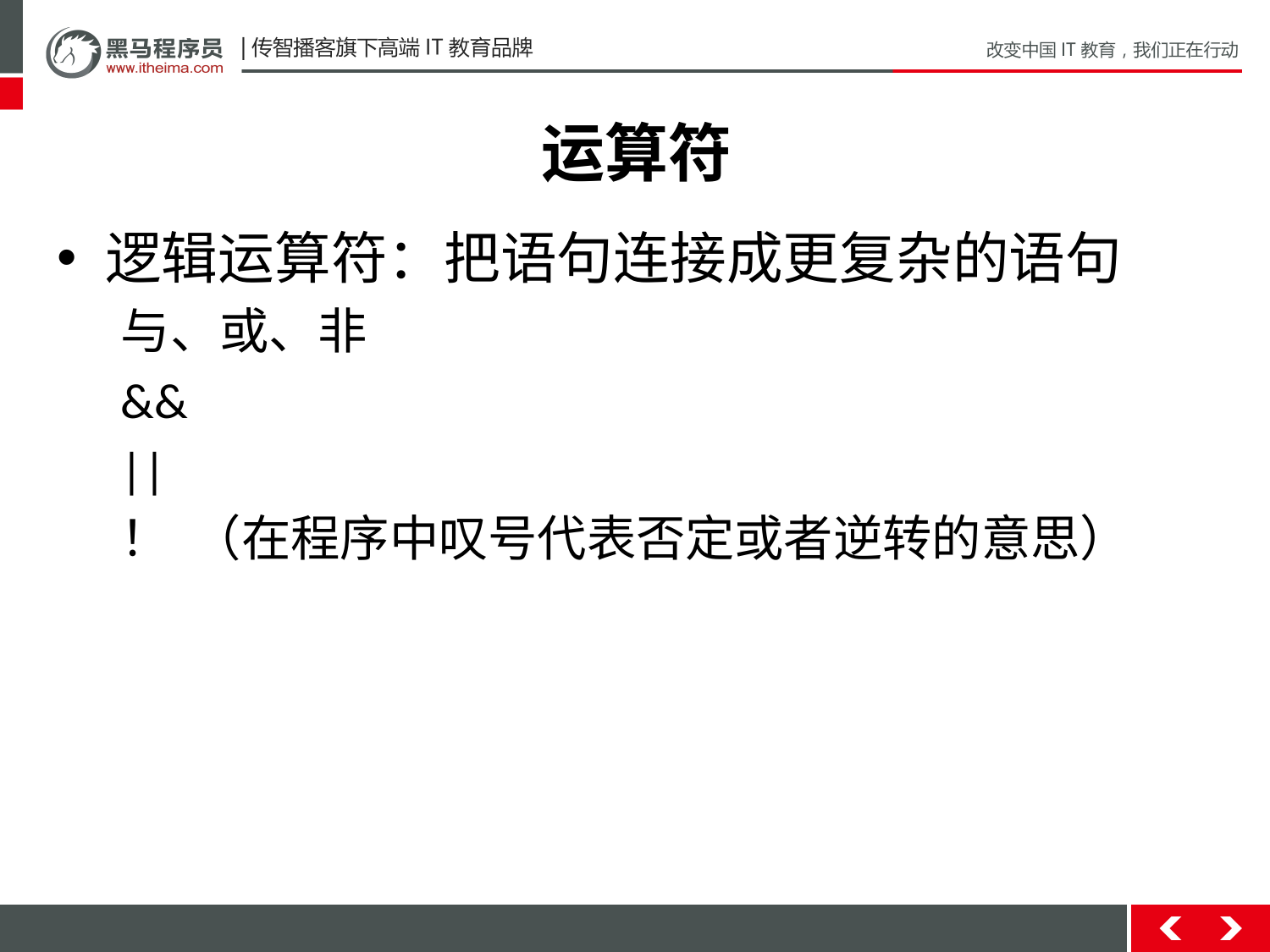

# 运算符
逻辑运算符：把语句连接成更复杂的语句
与、或、非
&&
||
！  （在程序中叹号代表否定或者逆转的意思）